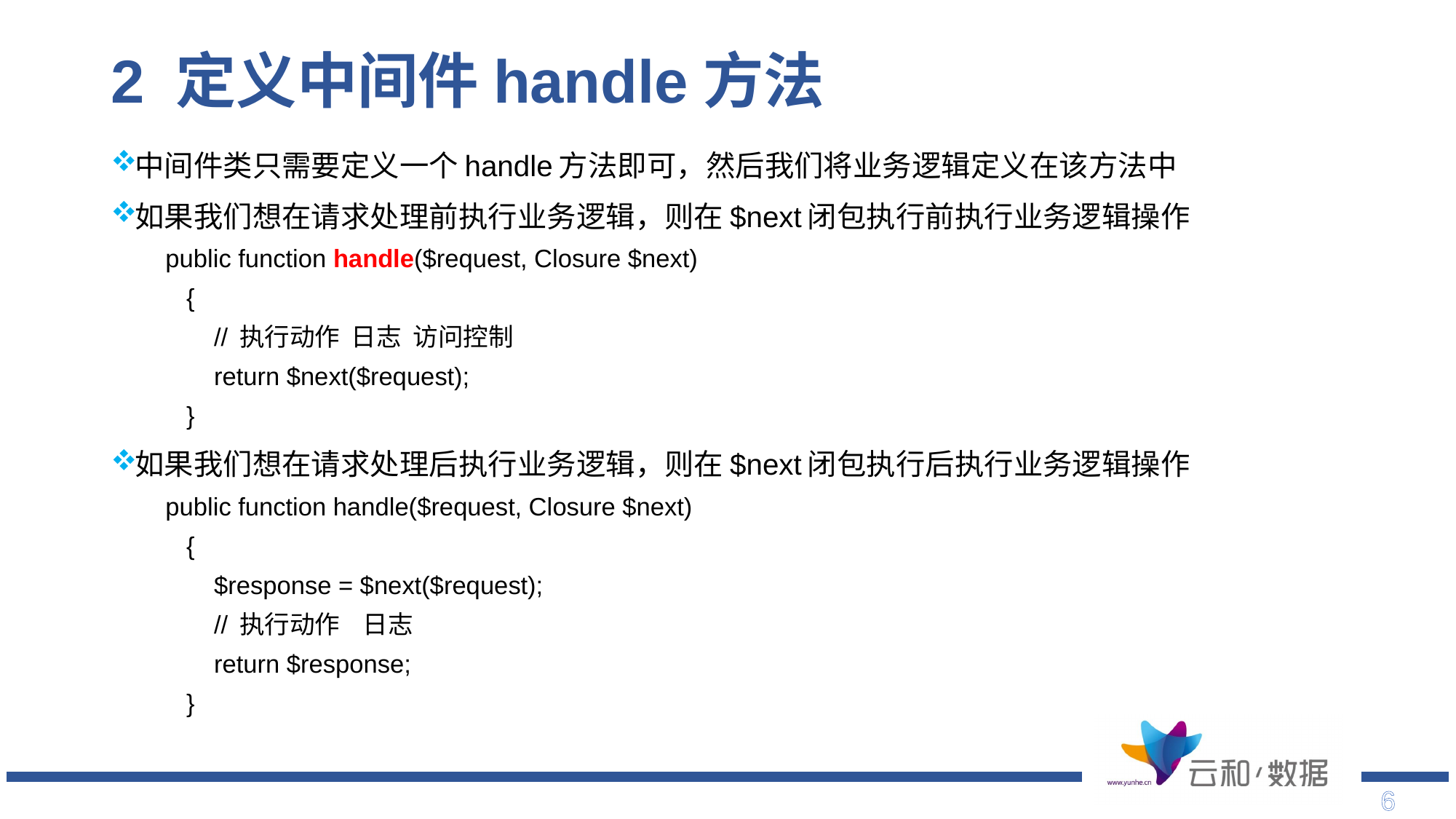

# 2 定义中间件handle方法
中间件类只需要定义一个handle方法即可，然后我们将业务逻辑定义在该方法中
如果我们想在请求处理前执行业务逻辑，则在$next闭包执行前执行业务逻辑操作
 public function handle($request, Closure $next)
    {
        // 执行动作  日志  访问控制
        return $next($request);
    }
如果我们想在请求处理后执行业务逻辑，则在$next闭包执行后执行业务逻辑操作
 public function handle($request, Closure $next)
    {
        $response = $next($request);
        // 执行动作    日志
        return $response;
    }